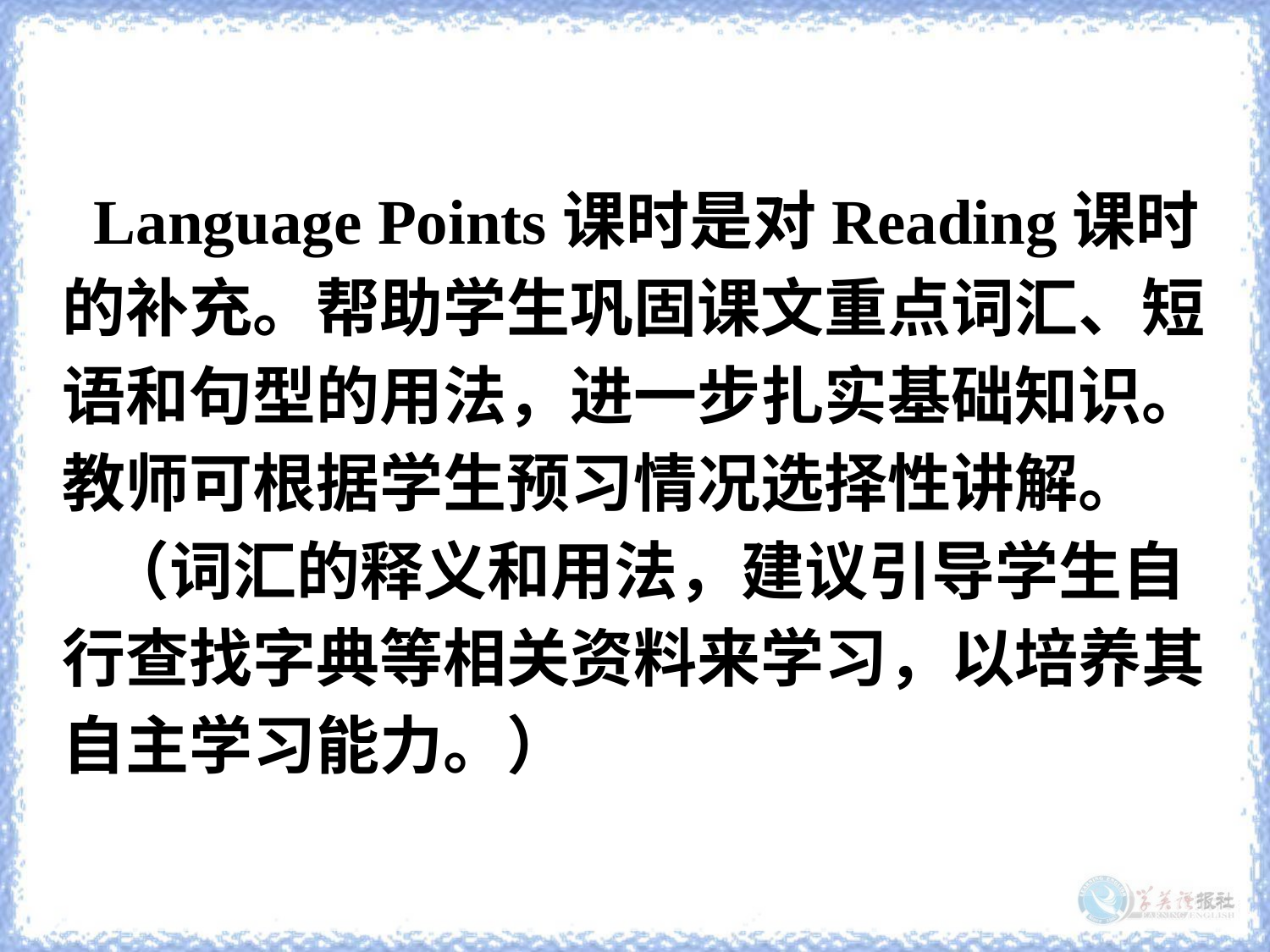

Language Points课时是对Reading课时的补充。帮助学生巩固课文重点词汇、短语和句型的用法，进一步扎实基础知识。教师可根据学生预习情况选择性讲解。
  （词汇的释义和用法，建议引导学生自行查找字典等相关资料来学习，以培养其自主学习能力。）